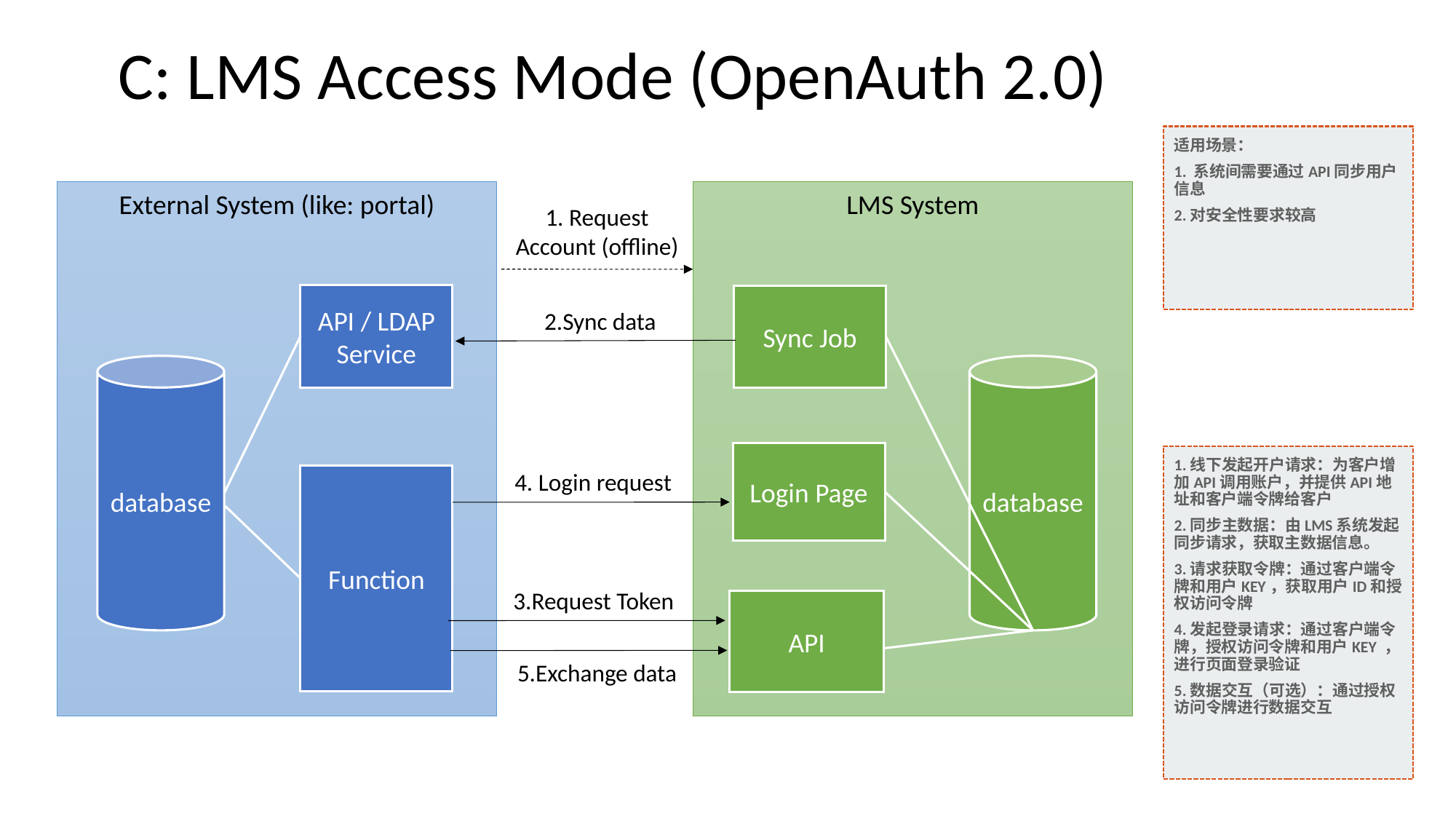

# C: LMS Access Mode (OpenAuth 2.0)
适用场景：
1. 系统间需要通过API同步用户信息
2.对安全性要求较高
External System (like: portal)
LMS System
1. Request Account (offline)

API / LDAP Service

Sync Job
2.Sync data
database
database
Login Page
1.线下发起开户请求：为客户增加API调用账户，并提供API地址和客户端令牌给客户
2.同步主数据：由LMS系统发起同步请求，获取主数据信息。
3.请求获取令牌：通过客户端令牌和用户KEY，获取用户ID和授权访问令牌
4.发起登录请求：通过客户端令牌，授权访问令牌和用户KEY ，进行页面登录验证
5.数据交互（可选）：通过授权访问令牌进行数据交互
4. Login request
Function
3.Request Token
API
5.Exchange data